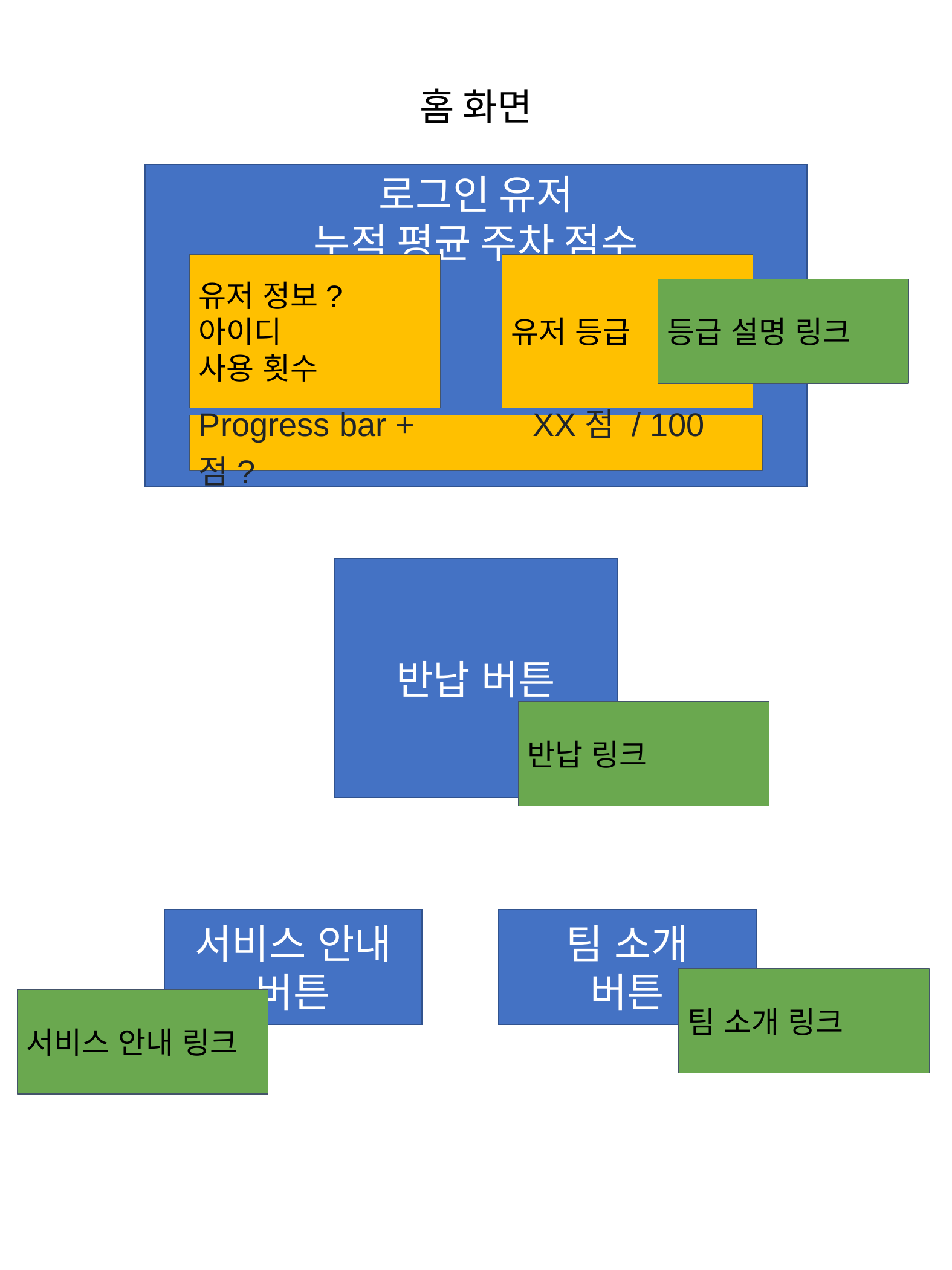

홈 화면
로그인 유저
누적 평균 주차 점수
유저 정보?
아이디
사용 횟수
유저 등급
등급 설명 링크
Progress bar +             XX점 / 100점?
반납 버튼
반납 링크
서비스 안내
버튼
팀 소개
버튼
팀 소개 링크
서비스 안내 링크